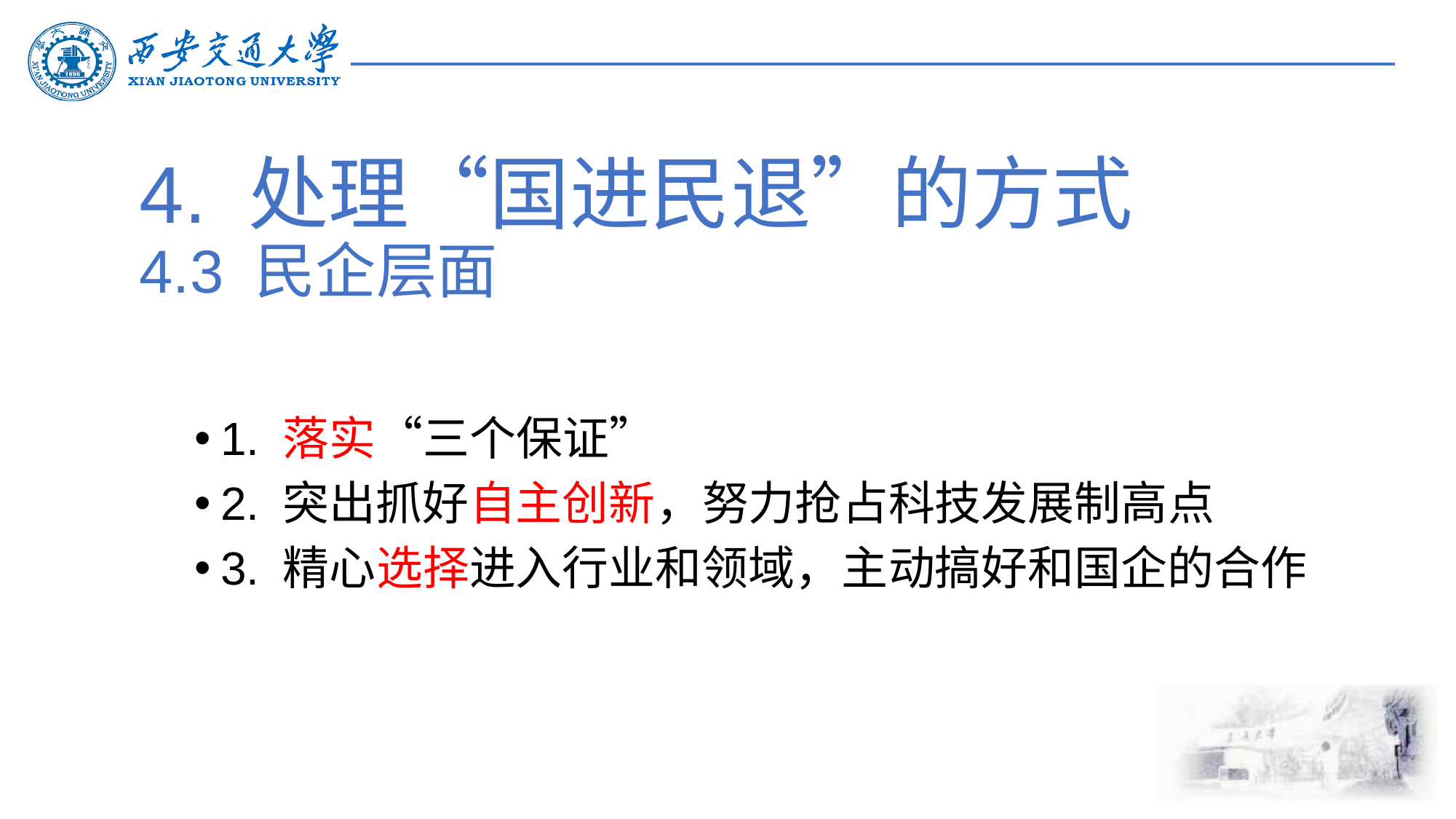

# 4. 处理“国进民退”的方式 4.3 民企层面
1. 落实“三个保证”
2. 突出抓好自主创新，努力抢占科技发展制高点
3. 精心选择进入行业和领域，主动搞好和国企的合作